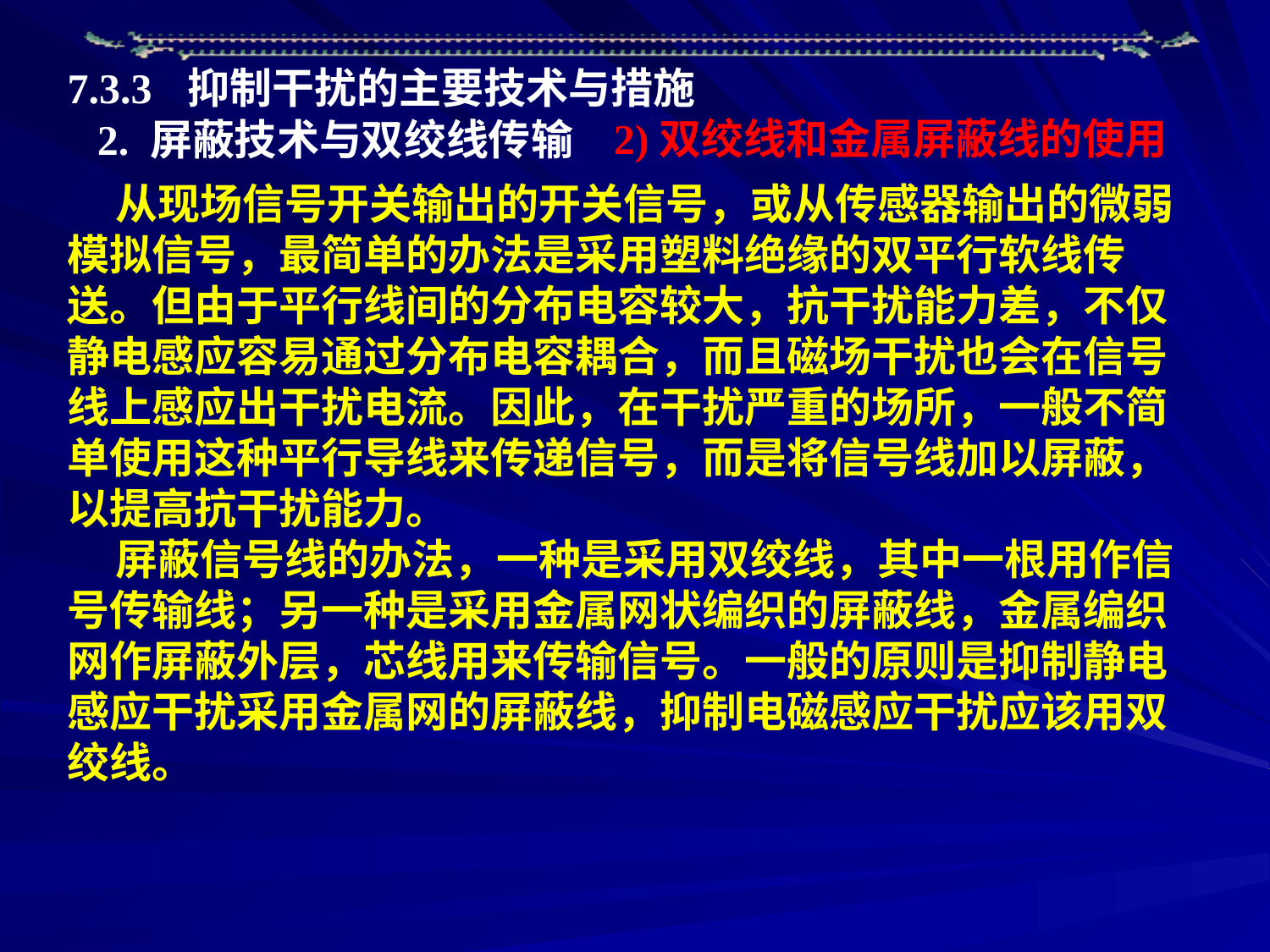

7.3.3 抑制干扰的主要技术与措施
2. 屏蔽技术与双绞线传输
2)双绞线和金属屏蔽线的使用
    从现场信号开关输出的开关信号，或从传感器输出的微弱模拟信号，最简单的办法是采用塑料绝缘的双平行软线传送。但由于平行线间的分布电容较大，抗干扰能力差，不仅静电感应容易通过分布电容耦合，而且磁场干扰也会在信号线上感应出干扰电流。因此，在干扰严重的场所，一般不简单使用这种平行导线来传递信号，而是将信号线加以屏蔽，以提高抗干扰能力。
    屏蔽信号线的办法，一种是采用双绞线，其中一根用作信号传输线；另一种是采用金属网状编织的屏蔽线，金属编织网作屏蔽外层，芯线用来传输信号。一般的原则是抑制静电感应干扰采用金属网的屏蔽线，抑制电磁感应干扰应该用双绞线。